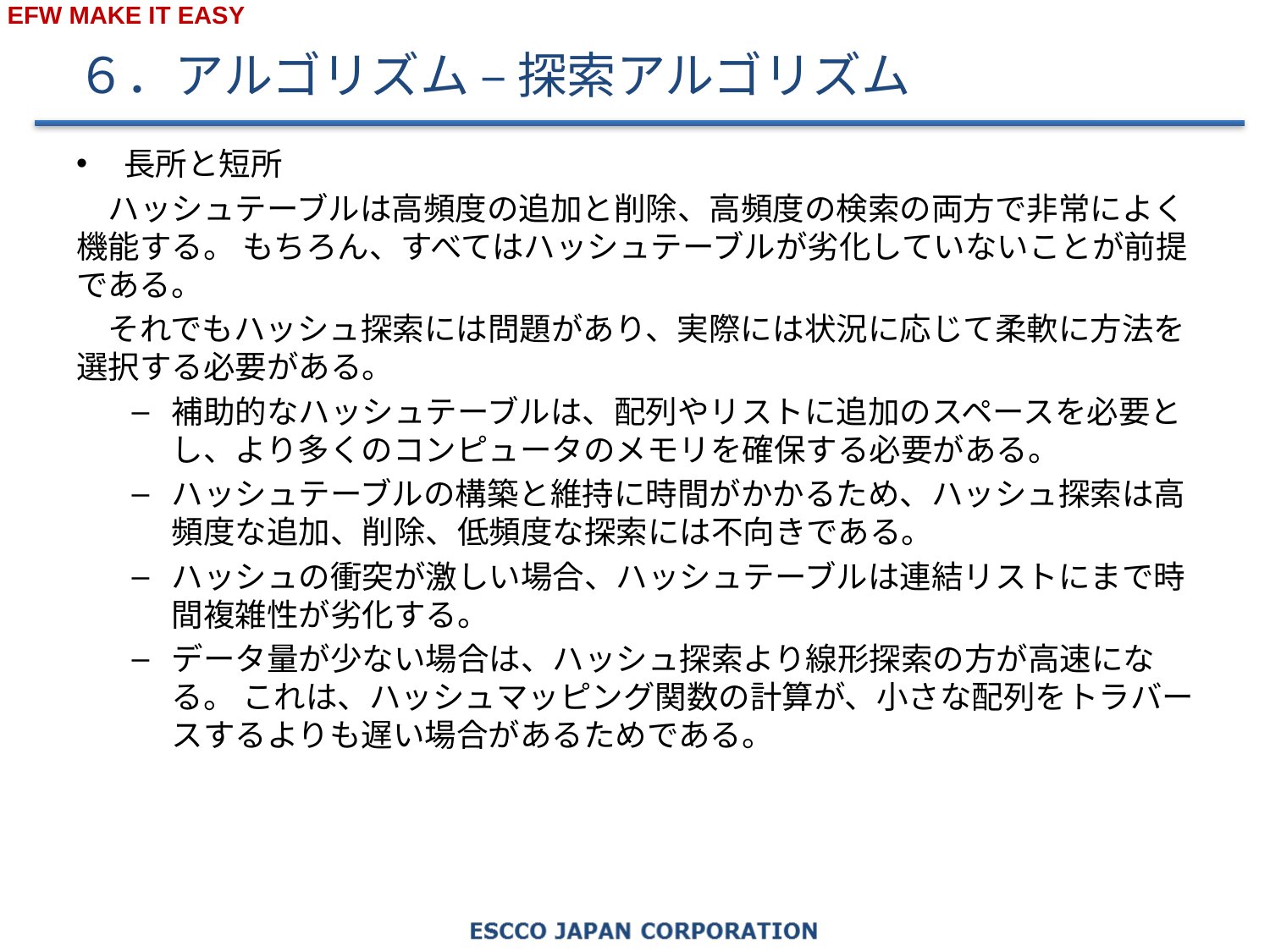

# ６．アルゴリズム – 探索アルゴリズム
長所と短所
　ハッシュテーブルは高頻度の追加と削除、高頻度の検索の両方で非常によく機能する。 もちろん、すべてはハッシュテーブルが劣化していないことが前提である。
　それでもハッシュ探索には問題があり、実際には状況に応じて柔軟に方法を選択する必要がある。
補助的なハッシュテーブルは、配列やリストに追加のスペースを必要とし、より多くのコンピュータのメモリを確保する必要がある。
ハッシュテーブルの構築と維持に時間がかかるため、ハッシュ探索は高頻度な追加、削除、低頻度な探索には不向きである。
ハッシュの衝突が激しい場合、ハッシュテーブルは連結リストにまで時間複雑性が劣化する。
データ量が少ない場合は、ハッシュ探索より線形探索の方が高速になる。 これは、ハッシュマッピング関数の計算が、小さな配列をトラバースするよりも遅い場合があるためである。